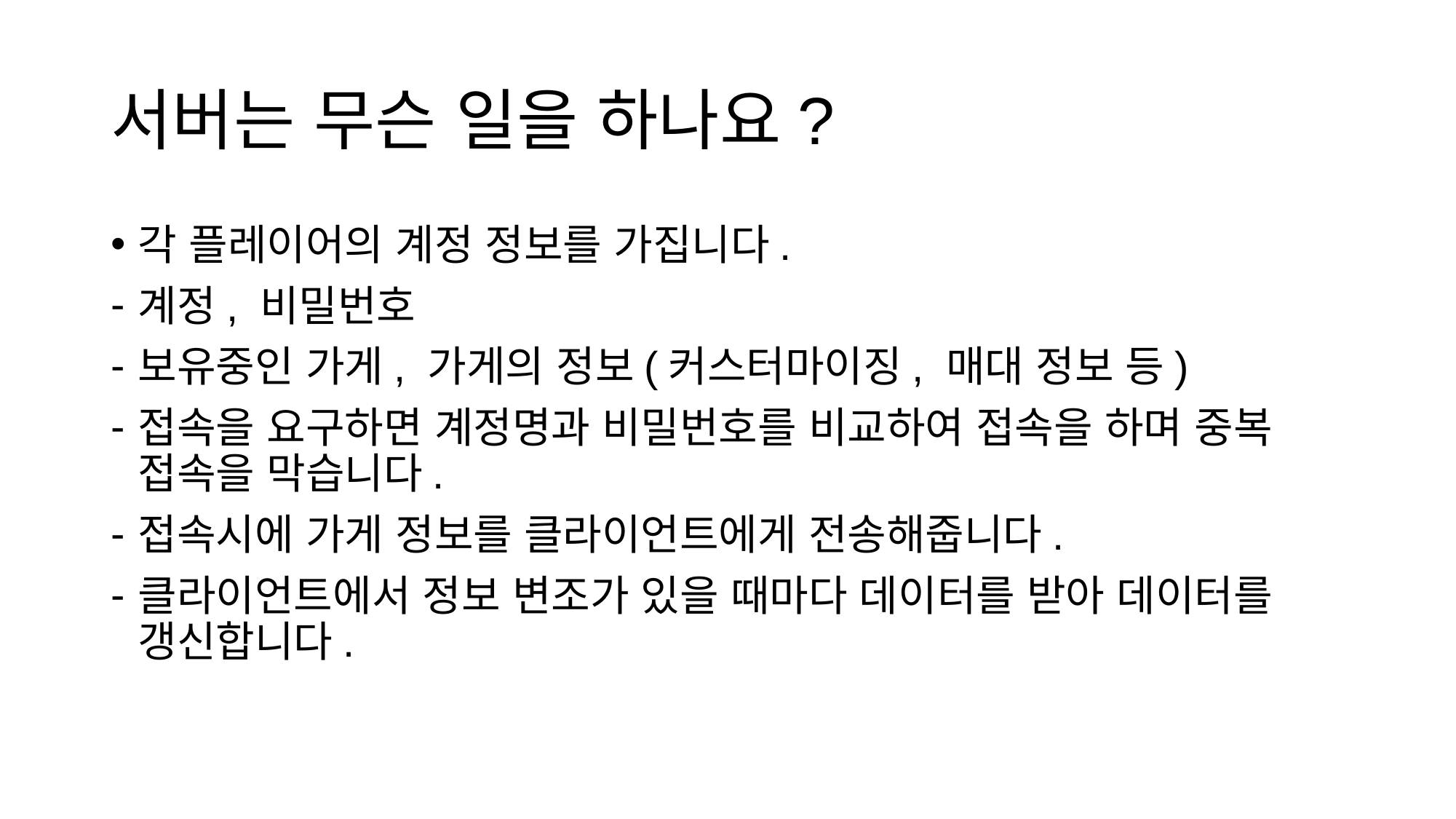

# 서버는 무슨 일을 하나요?
각 플레이어의 계정 정보를 가집니다.
계정, 비밀번호
보유중인 가게, 가게의 정보(커스터마이징, 매대 정보 등)
접속을 요구하면 계정명과 비밀번호를 비교하여 접속을 하며 중복 접속을 막습니다.
접속시에 가게 정보를 클라이언트에게 전송해줍니다.
클라이언트에서 정보 변조가 있을 때마다 데이터를 받아 데이터를 갱신합니다.